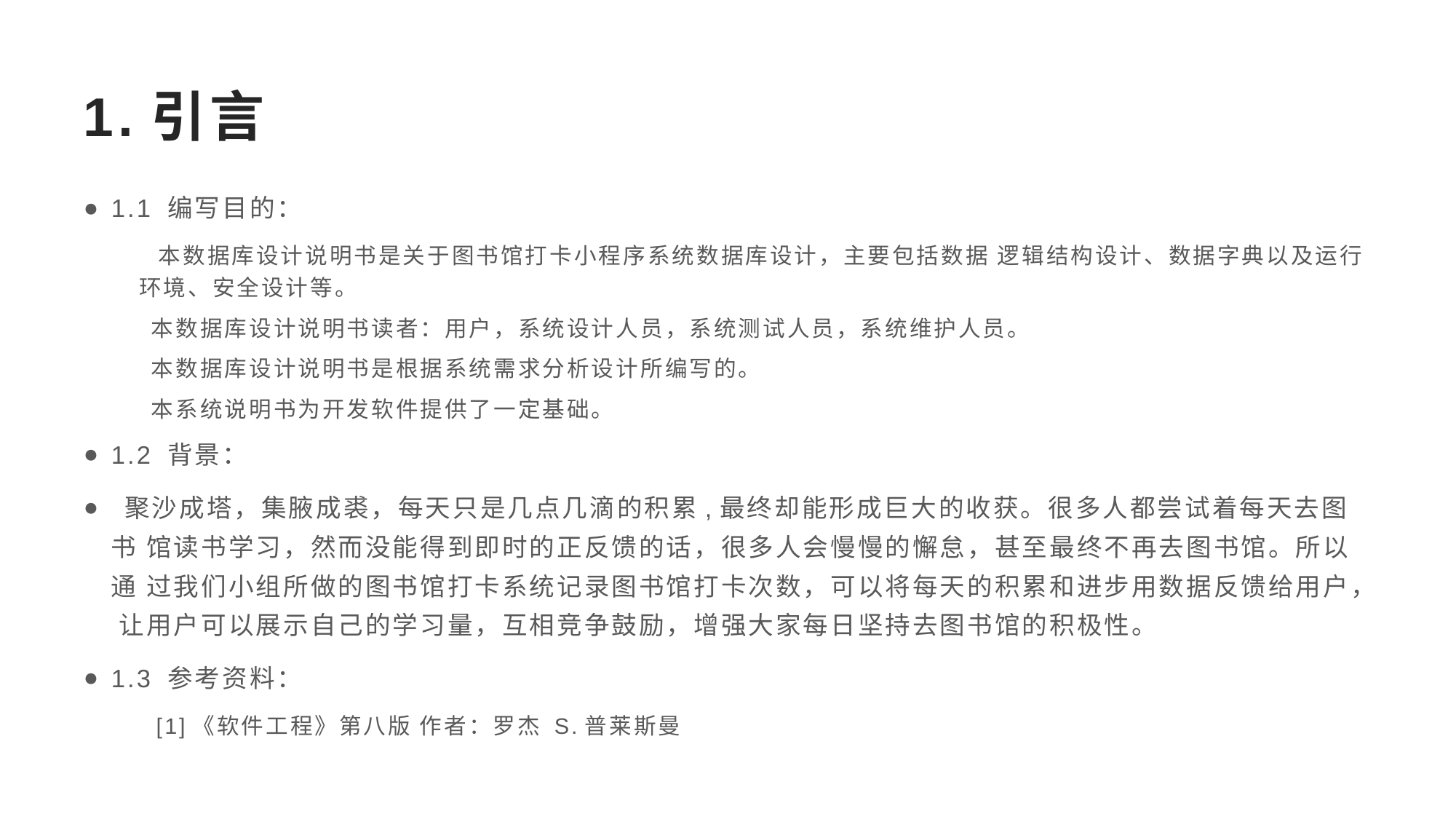

# 1.引言
1.1 编写目的：
  本数据库设计说明书是关于图书馆打卡小程序系统数据库设计，主要包括数据 逻辑结构设计、数据字典以及运行环境、安全设计等。
 本数据库设计说明书读者：用户，系统设计人员，系统测试人员，系统维护人员。
 本数据库设计说明书是根据系统需求分析设计所编写的。
 本系统说明书为开发软件提供了一定基础。
1.2 背景：
 聚沙成塔，集腋成裘，每天只是几点几滴的积累,最终却能形成巨大的收获。很多人都尝试着每天去图书 馆读书学习，然而没能得到即时的正反馈的话，很多人会慢慢的懈怠，甚至最终不再去图书馆。所以通 过我们小组所做的图书馆打卡系统记录图书馆打卡次数，可以将每天的积累和进步用数据反馈给用户， 让用户可以展示自己的学习量，互相竞争鼓励，增强大家每日坚持去图书馆的积极性。
1.3 参考资料：
  [1]《软件工程》第八版 作者：罗杰 S.普莱斯曼